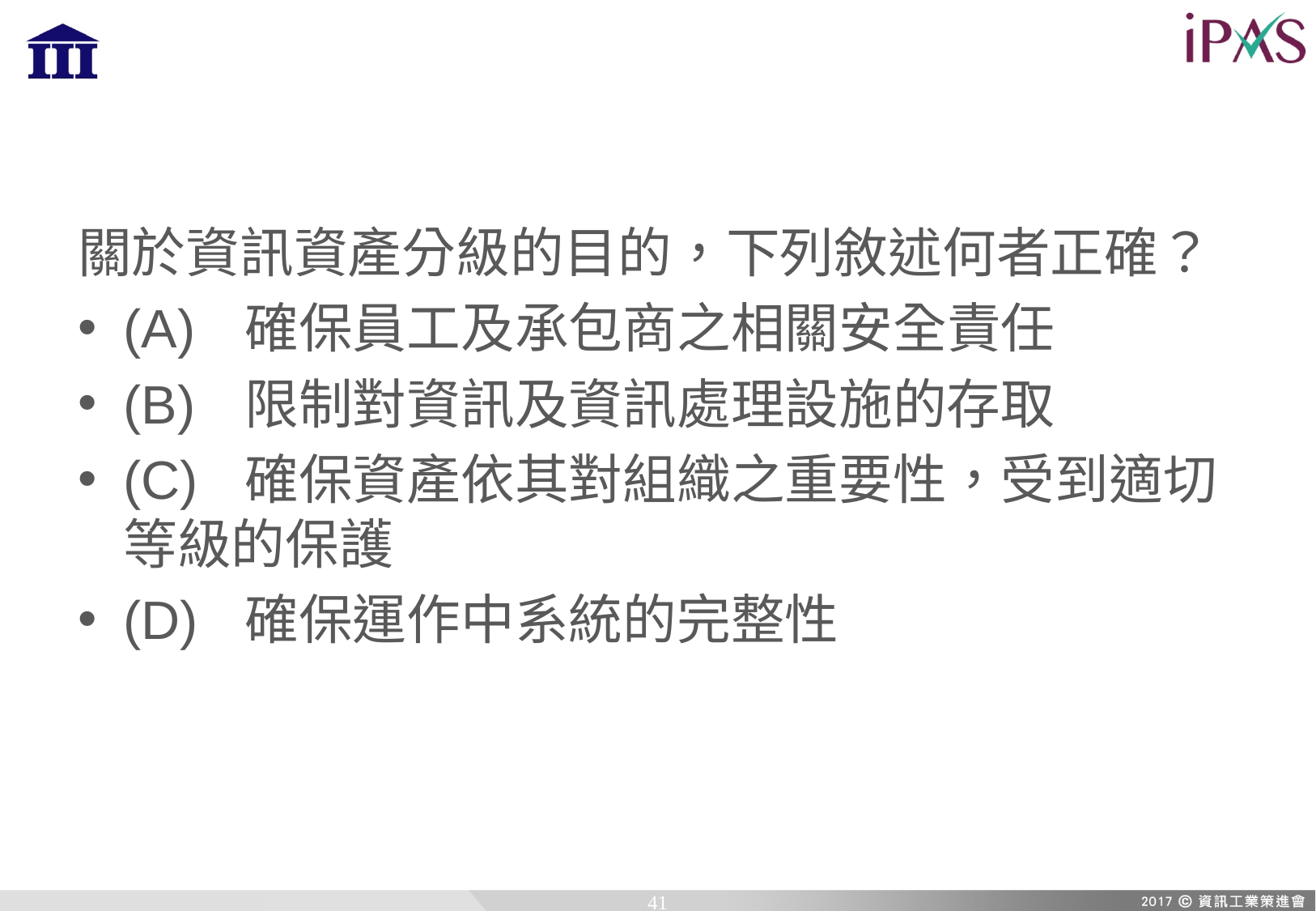

關於資訊資產分級的目的，下列敘述何者正確？
(A)	確保員工及承包商之相關安全責任
(B)	限制對資訊及資訊處理設施的存取
(C)	確保資產依其對組織之重要性，受到適切等級的保護
(D)	確保運作中系統的完整性
41